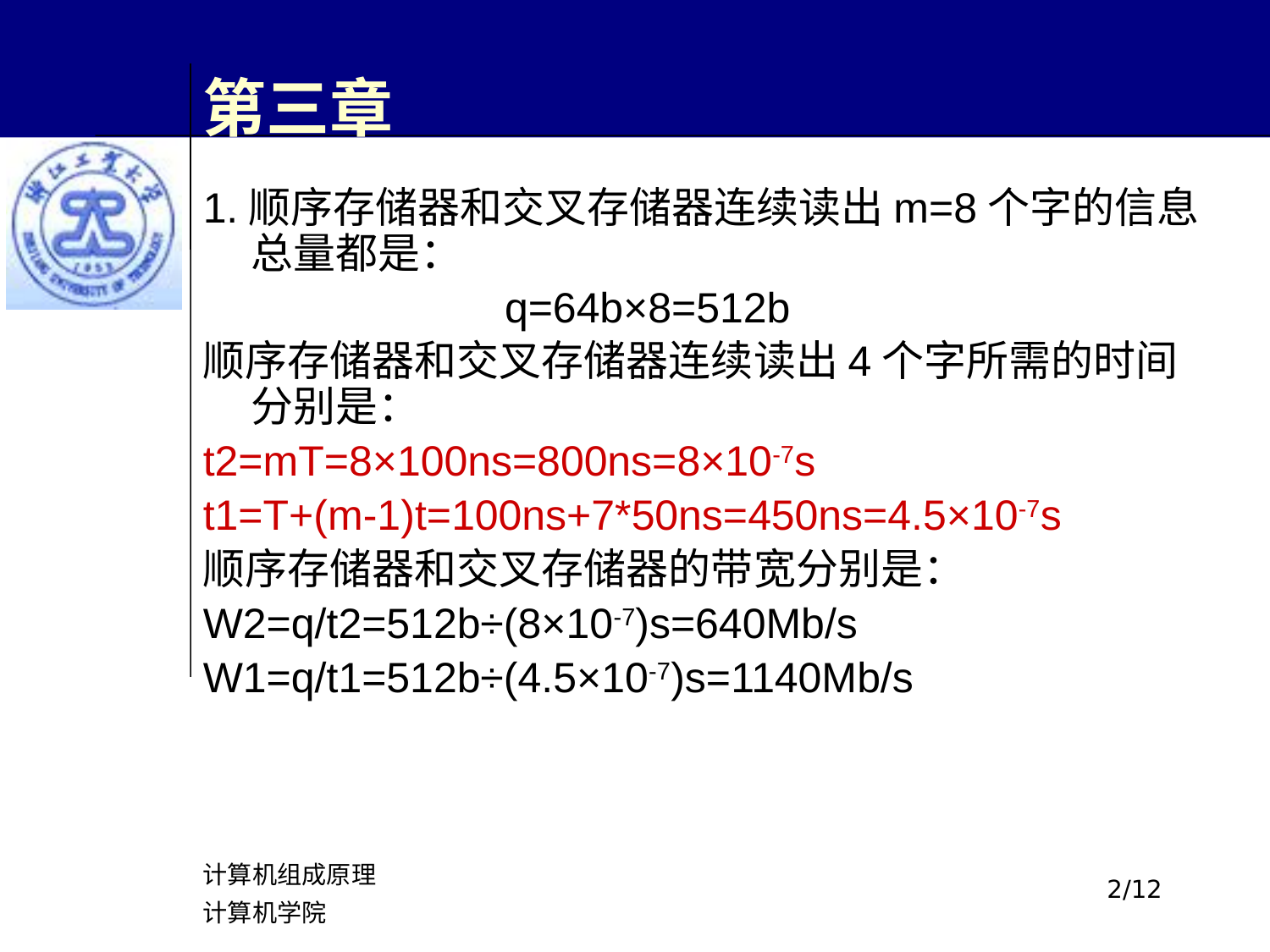

# 第三章
1.顺序存储器和交叉存储器连续读出m=8个字的信息总量都是：
			q=64b×8=512b
顺序存储器和交叉存储器连续读出4个字所需的时间分别是：
t2=mT=8×100ns=800ns=8×10-7s
t1=T+(m-1)t=100ns+7*50ns=450ns=4.5×10-7s
顺序存储器和交叉存储器的带宽分别是：
W2=q/t2=512b÷(8×10-7)s=640Mb/s
W1=q/t1=512b÷(4.5×10-7)s=1140Mb/s

计算机组成原理
计算机学院

2/12